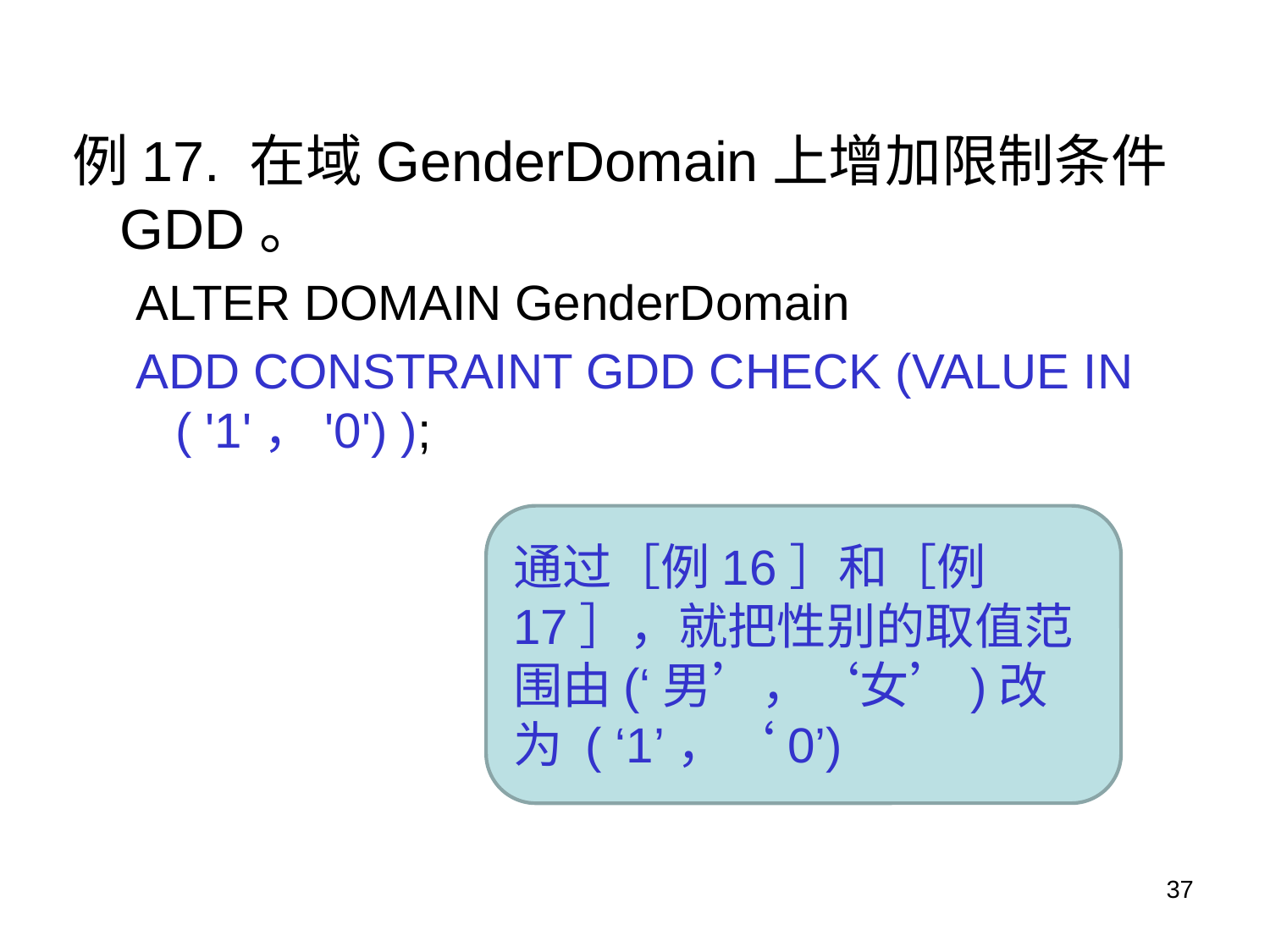

例17. 在域GenderDomain上增加限制条件GDD。
ALTER DOMAIN GenderDomain
ADD CONSTRAINT GDD CHECK (VALUE IN ( '1'，'0') );

通过［例16］和［例17］，就把性别的取值范围由(‘男’，‘女’)改为 ( ‘1’，‘0’)
37